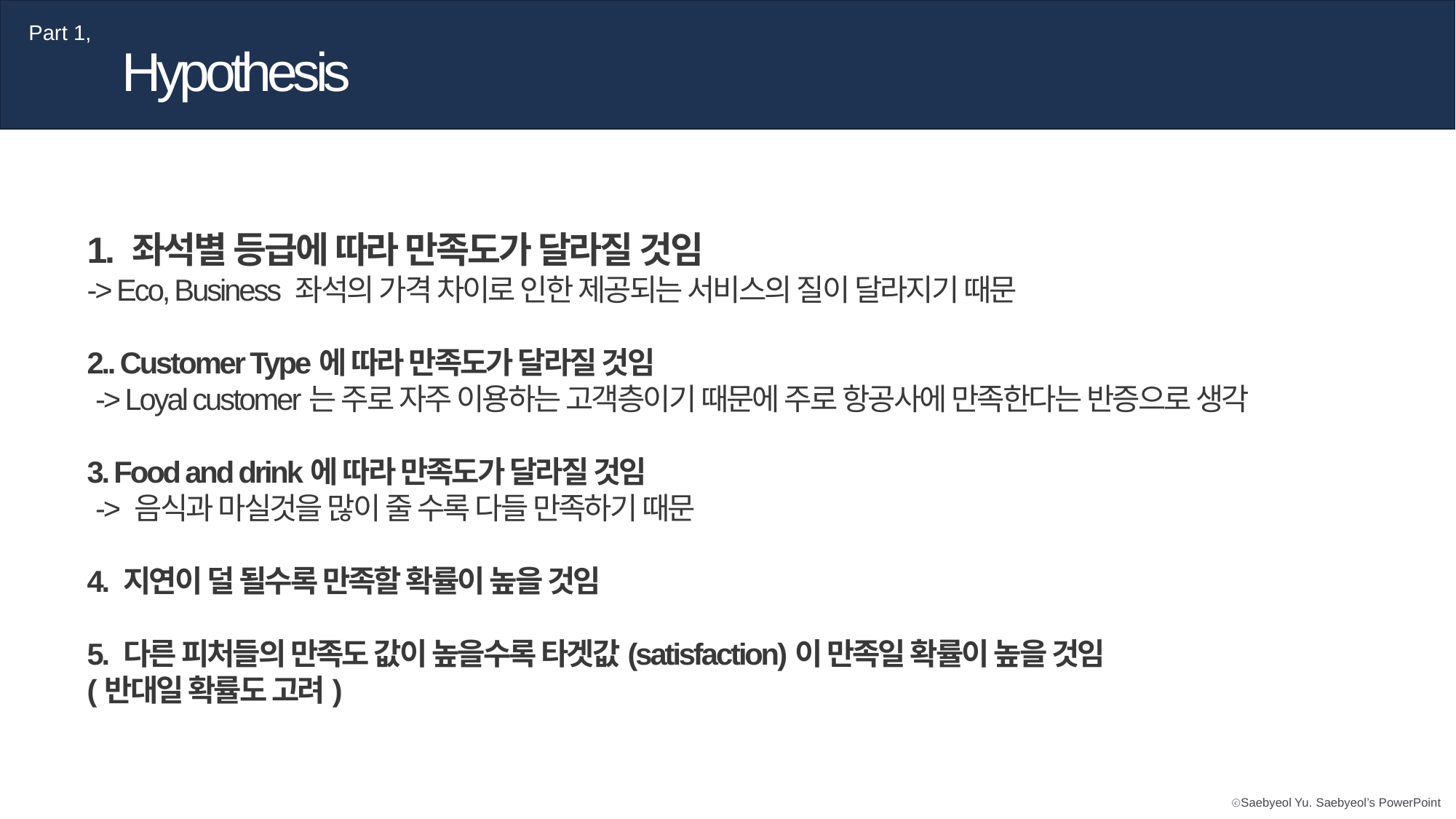

Part 1,
Hypothesis
1. 좌석별 등급에 따라 만족도가 달라질 것임
-> Eco, Business 좌석의 가격 차이로 인한 제공되는 서비스의 질이 달라지기 때문

2.. Customer Type에 따라 만족도가 달라질 것임
 -> Loyal customer는 주로 자주 이용하는 고객층이기 때문에 주로 항공사에 만족한다는 반증으로 생각

3. Food and drink에 따라 만족도가 달라질 것임
 -> 음식과 마실것을 많이 줄 수록 다들 만족하기 때문

4. 지연이 덜 될수록 만족할 확률이 높을 것임

5. 다른 피처들의 만족도 값이 높을수록 타겟값(satisfaction)이 만족일 확률이 높을 것임
(반대일 확률도 고려)